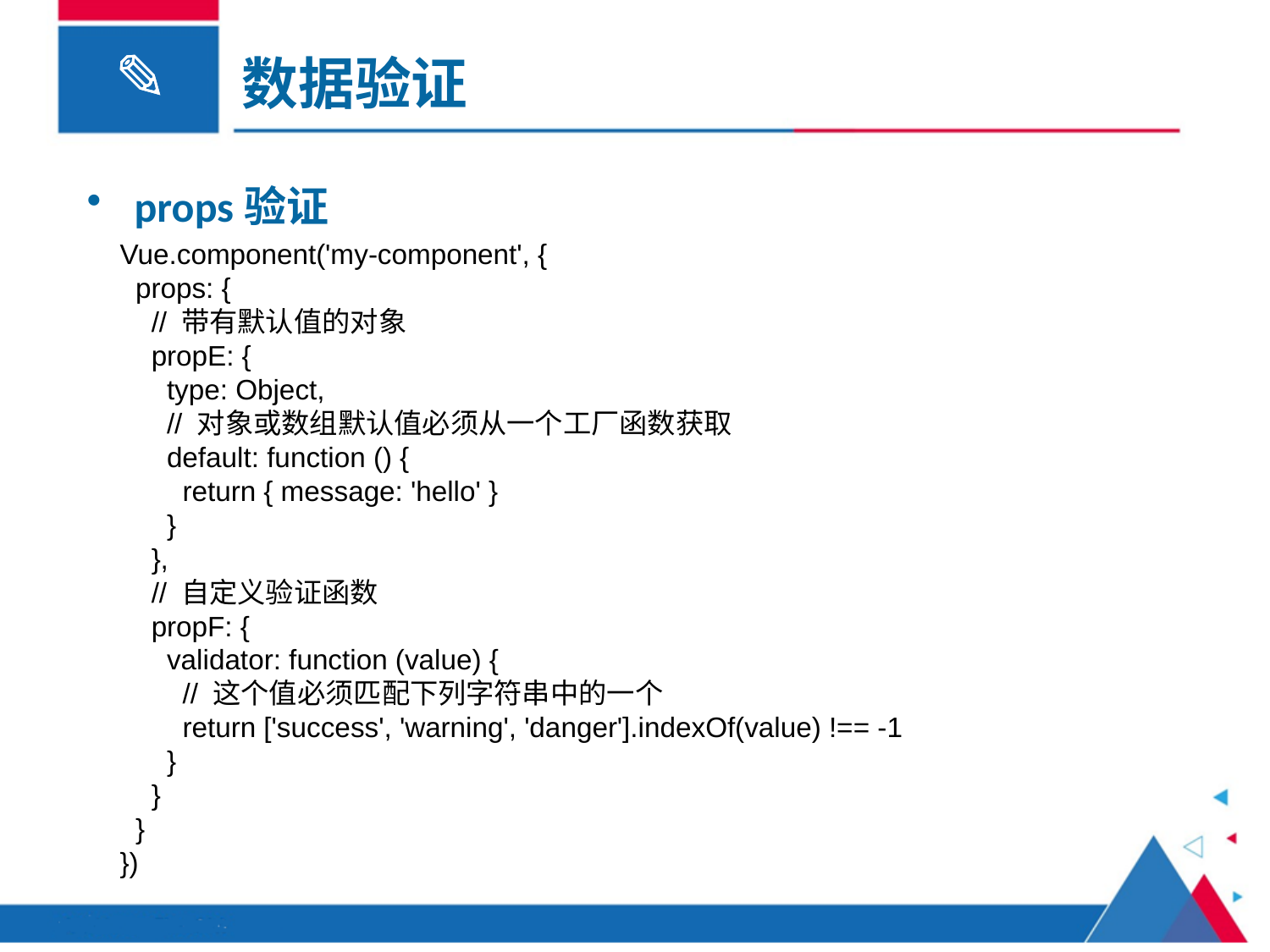

数据验证
props验证
组件中的data
Vue.component('my-component', {
  props: {
    // 带有默认值的对象
    propE: {
      type: Object,
      // 对象或数组默认值必须从一个工厂函数获取
      default: function () {
        return { message: 'hello' }
      }
    },
    // 自定义验证函数
    propF: {
      validator: function (value) {
        // 这个值必须匹配下列字符串中的一个
        return ['success', 'warning', 'danger'].indexOf(value) !== -1
      }
    }
  }
})